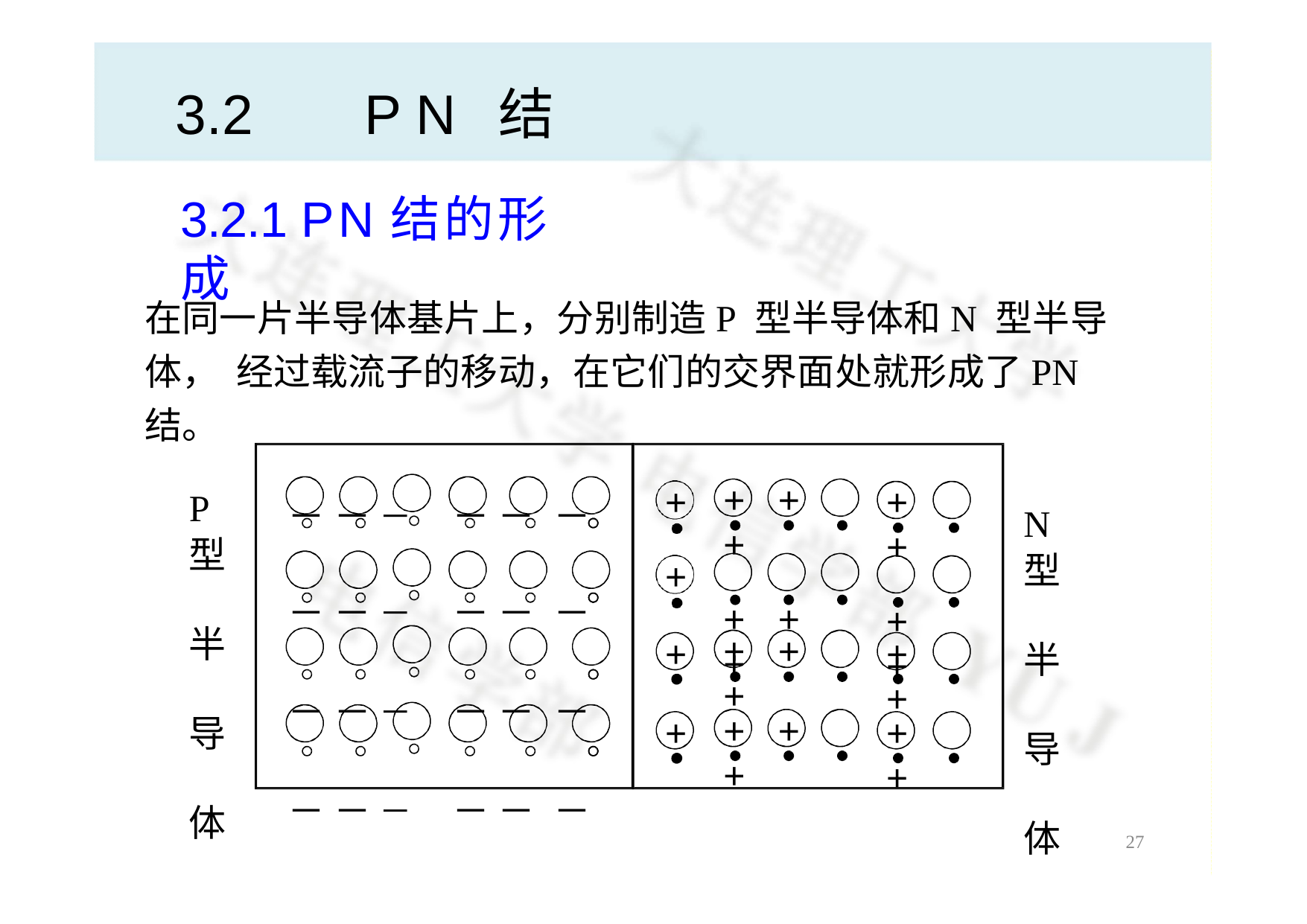

# 3.2	PN 结
3.2.1 PN结的形成
在同一片半导体基片上，分别制造P 型半导体和N 型半导体，  经过载流子的移动，在它们的交界面处就形成了PN 结。

－ － －	－ － －
－ － －	－ － －
－ － －	－ － －
－ － －	－ － －

+	+	+
+	+	+

+
+
+	+
+	+

P
型  半  导  体
N
型  半  导  体

+	+	+

+
+	+

+	+	+

+
+	+

27